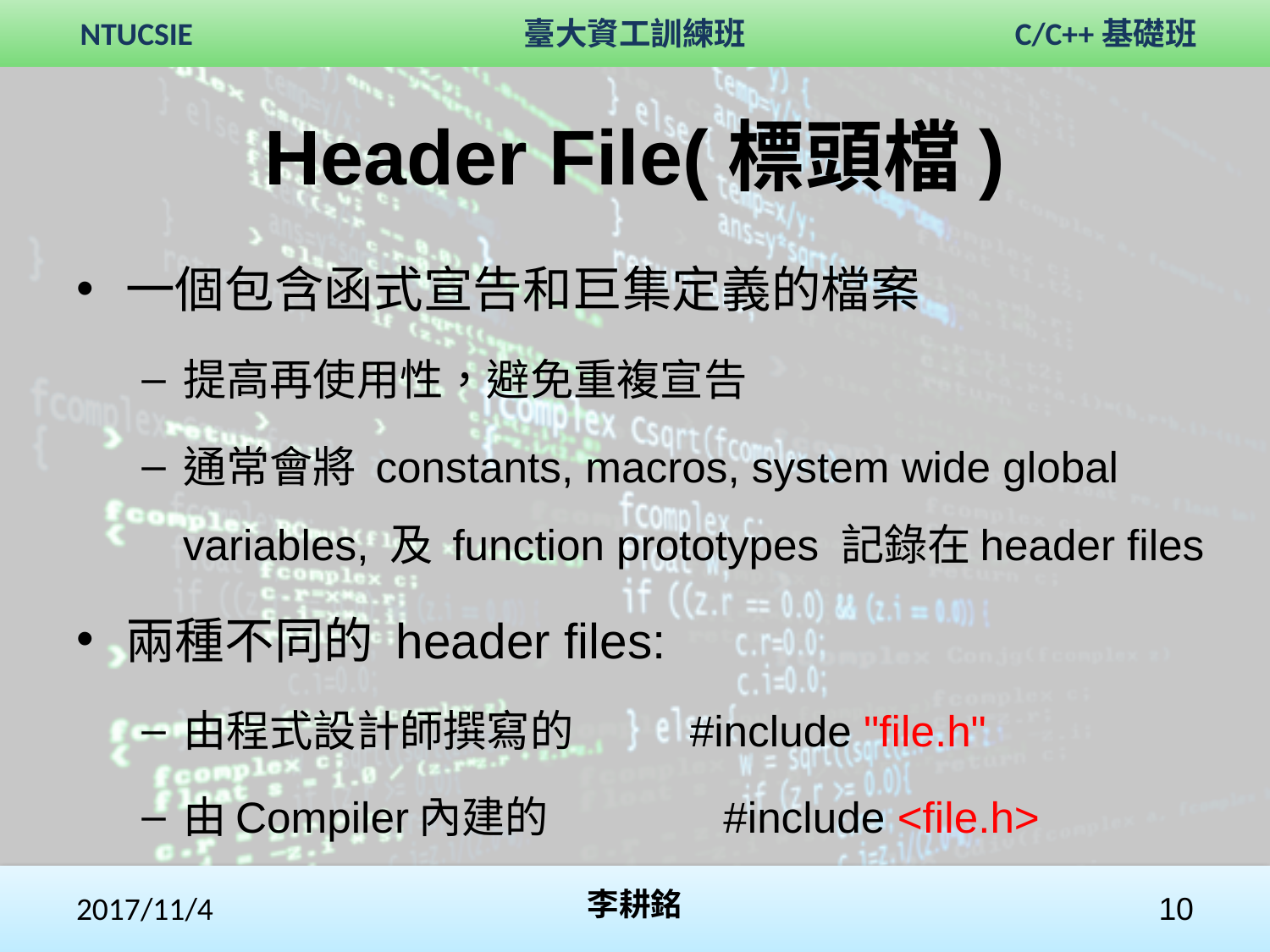

# Header File(標頭檔)
一個包含函式宣告和巨集定義的檔案
提高再使用性，避免重複宣告
通常會將 constants, macros, system wide global variables, 及 function prototypes 記錄在header files
兩種不同的 header files:
由程式設計師撰寫的           #include "file.h"
由Compiler內建的                 #include <file.h>
2017/11/4
李耕銘
10